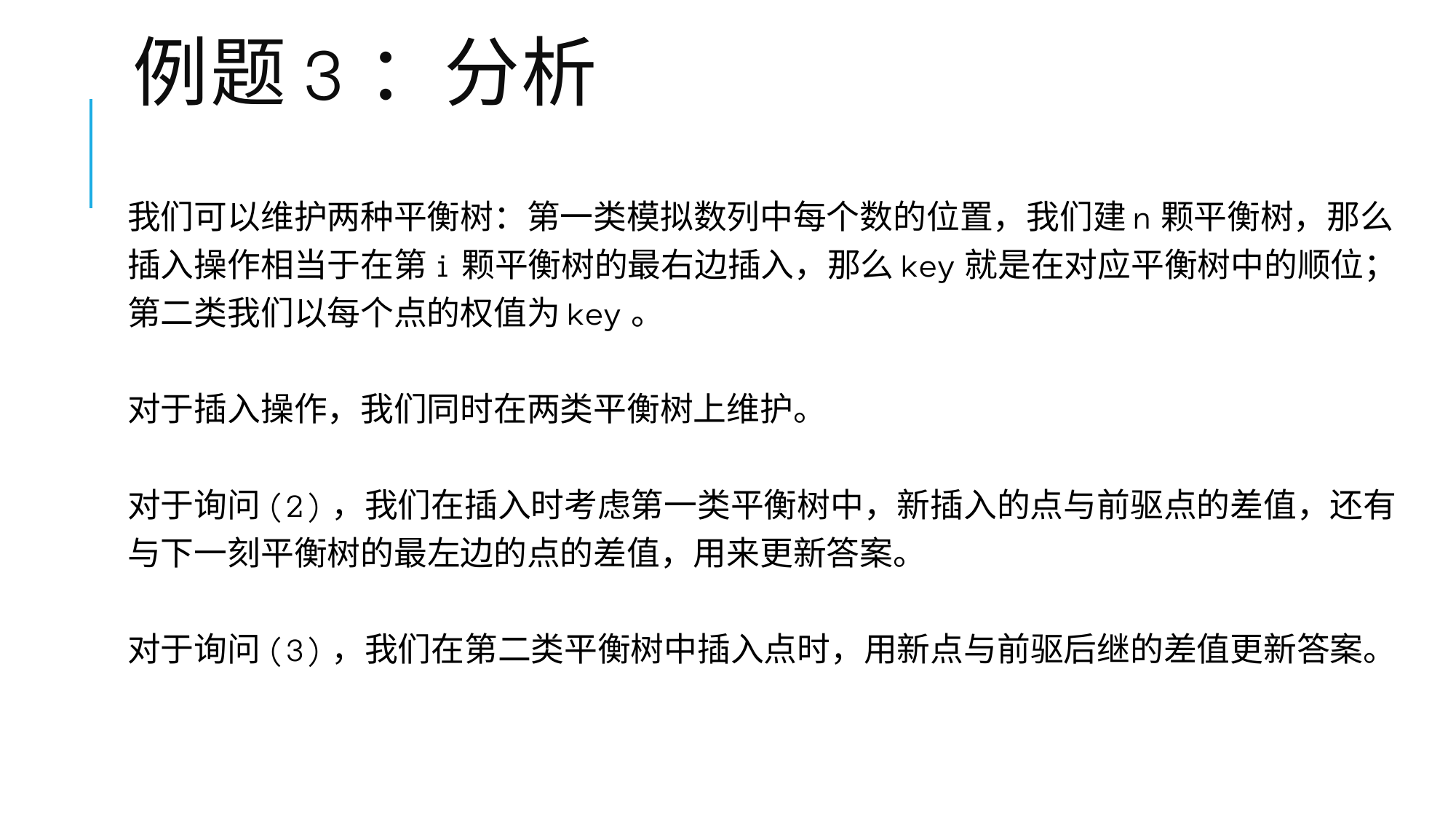

# 例题3：分析
我们可以维护两种平衡树：第一类模拟数列中每个数的位置，我们建n颗平衡树，那么插入操作相当于在第i颗平衡树的最右边插入，那么key就是在对应平衡树中的顺位；第二类我们以每个点的权值为key。

对于插入操作，我们同时在两类平衡树上维护。

对于询问(2)，我们在插入时考虑第一类平衡树中，新插入的点与前驱点的差值，还有与下一刻平衡树的最左边的点的差值，用来更新答案。

对于询问(3)，我们在第二类平衡树中插入点时，用新点与前驱后继的差值更新答案。